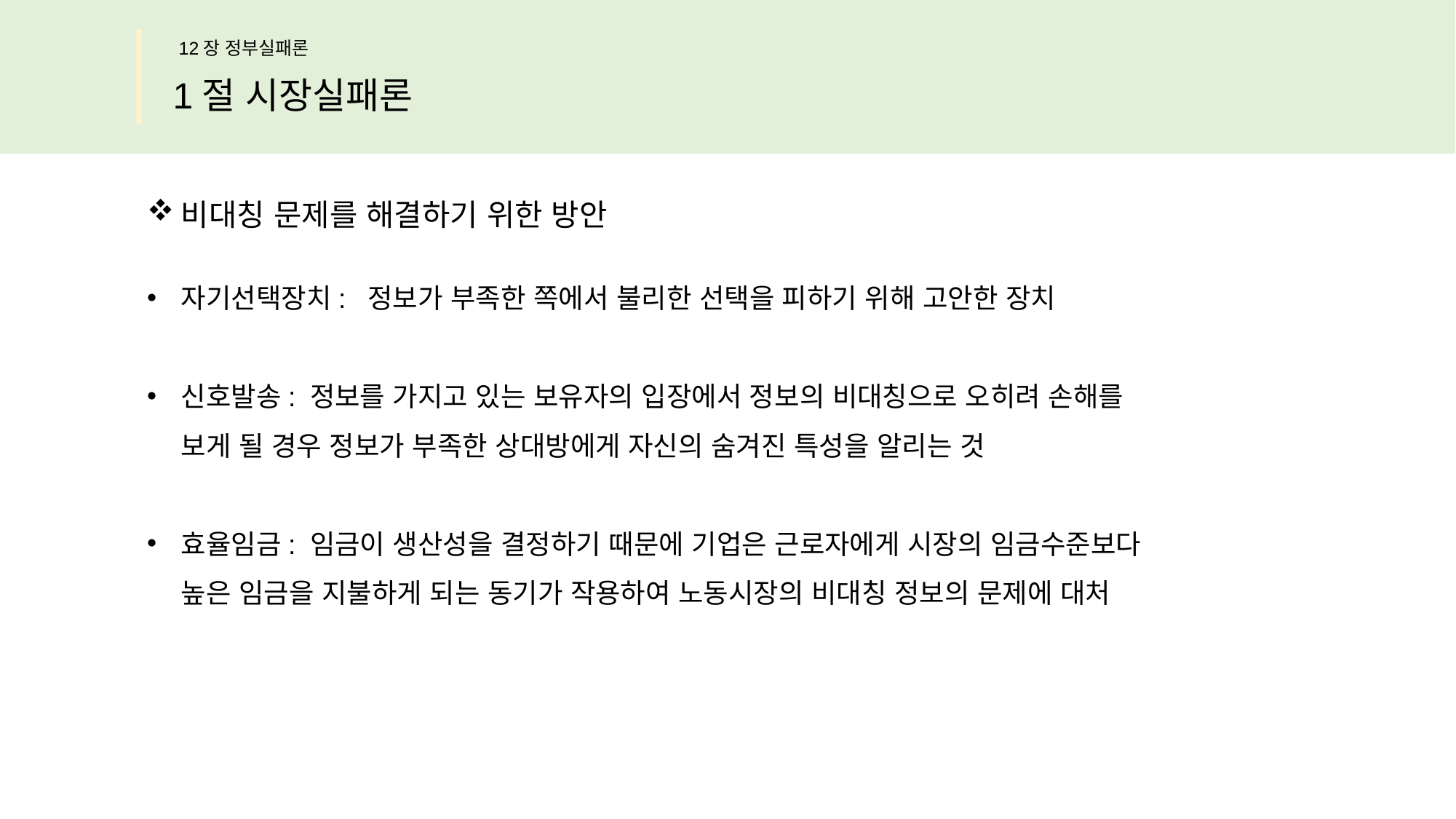

12장 정부실패론
1절 시장실패론
비대칭 문제를 해결하기 위한 방안

자기선택장치:  정보가 부족한 쪽에서 불리한 선택을 피하기 위해 고안한 장치

신호발송: 정보를 가지고 있는 보유자의 입장에서 정보의 비대칭으로 오히려 손해를 보게 될 경우 정보가 부족한 상대방에게 자신의 숨겨진 특성을 알리는 것

효율임금: 임금이 생산성을 결정하기 때문에 기업은 근로자에게 시장의 임금수준보다 높은 임금을 지불하게 되는 동기가 작용하여 노동시장의 비대칭 정보의 문제에 대처